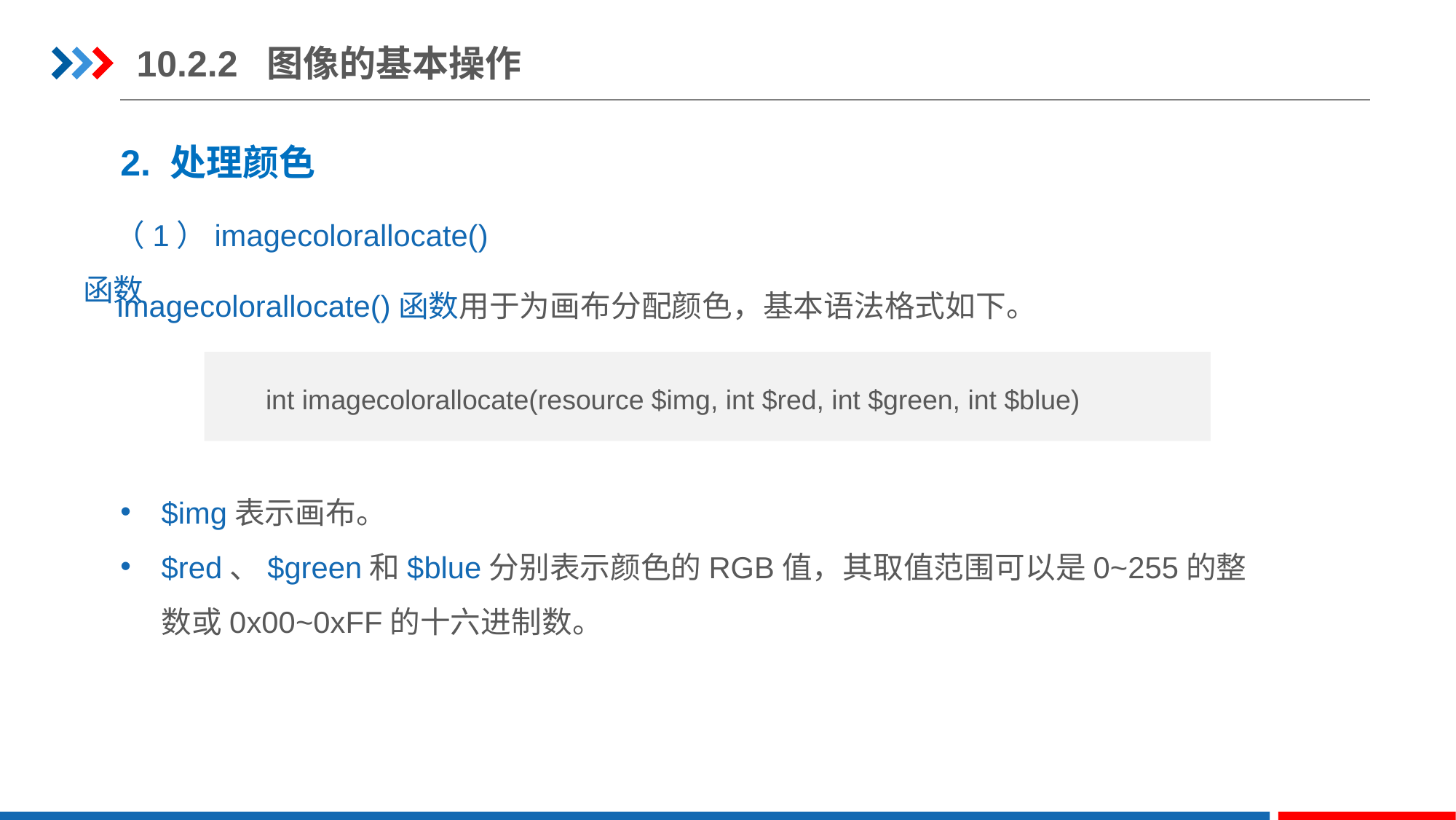

10.2.2  图像的基本操作
2. 处理颜色
（1）imagecolorallocate()函数
imagecolorallocate()函数用于为画布分配颜色，基本语法格式如下。

int imagecolorallocate(resource $img, int $red, int $green, int $blue)
$img表示画布。
$red、$green和$blue分别表示颜色的RGB值，其取值范围可以是0~255的整数或0x00~0xFF的十六进制数。